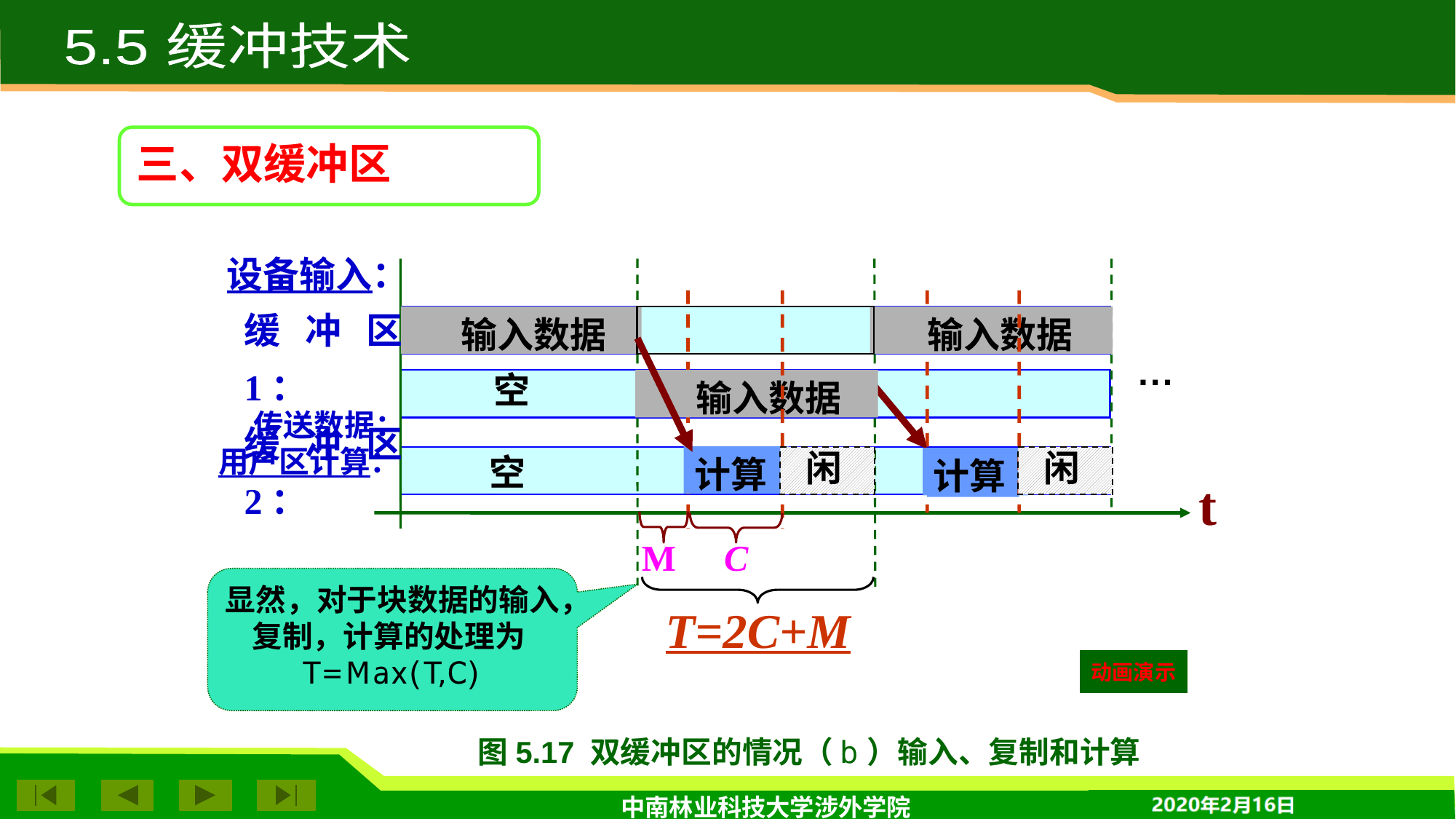

5.5 缓冲技术

三、双缓冲区
设备输入：

缓冲区1：
缓冲区2：

     输入数据

              输入数据

···
空

     输入数据

    传送数据：
用户区计算：
闲

闲

空
计算

计算

t

M
C
显然，对于块数据的输入，复制，计算的处理为T=Max(T,C)
T=2C+M
动画演示
图5.17 双缓冲区的情况（b）输入、复制和计算